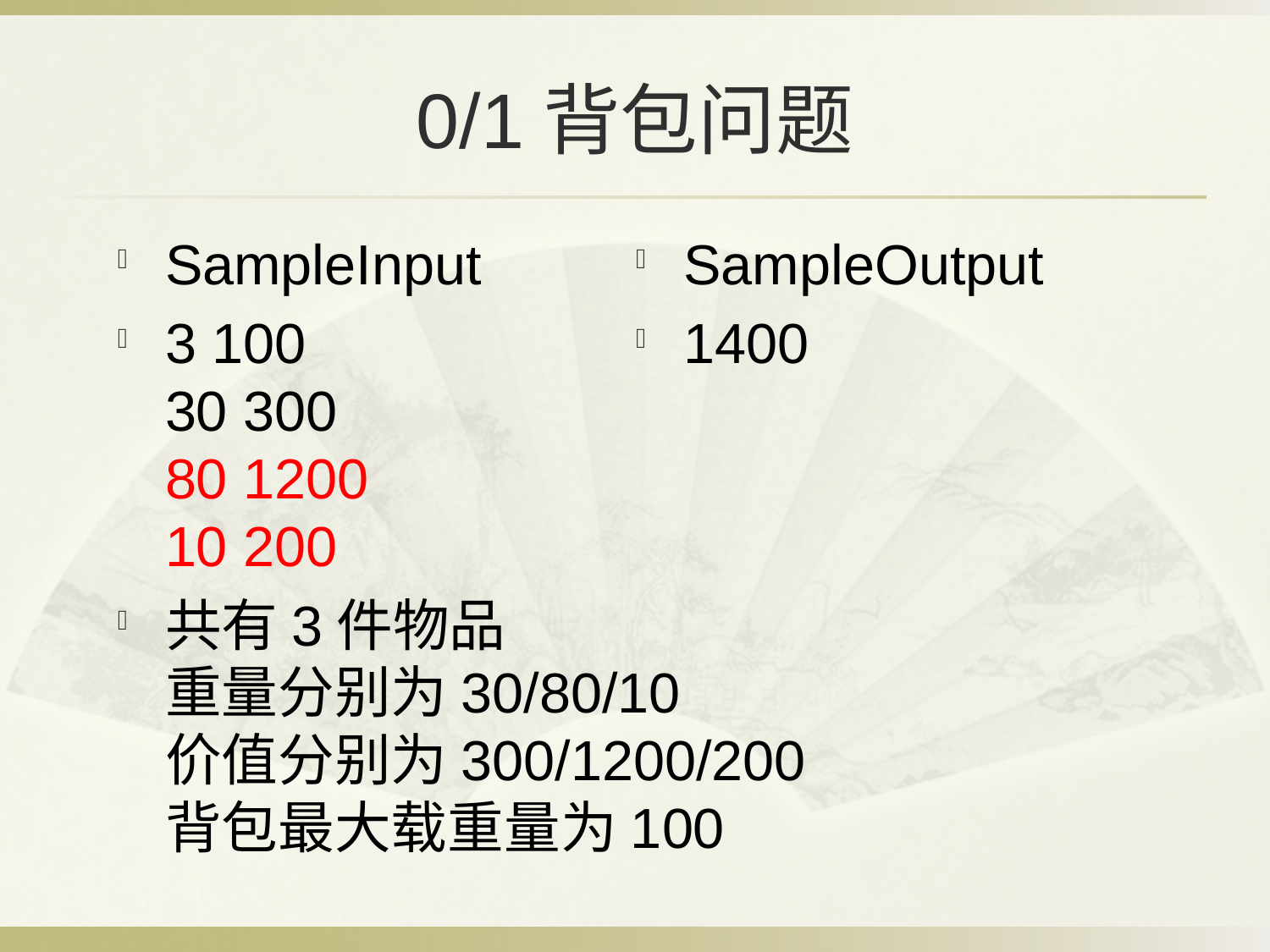

# 0/1背包问题
SampleInput
3 100
30 300
80 1200
10 200
共有3件物品
重量分别为30/80/10
价值分别为300/1200/200
背包最大载重量为100

SampleOutput
1400